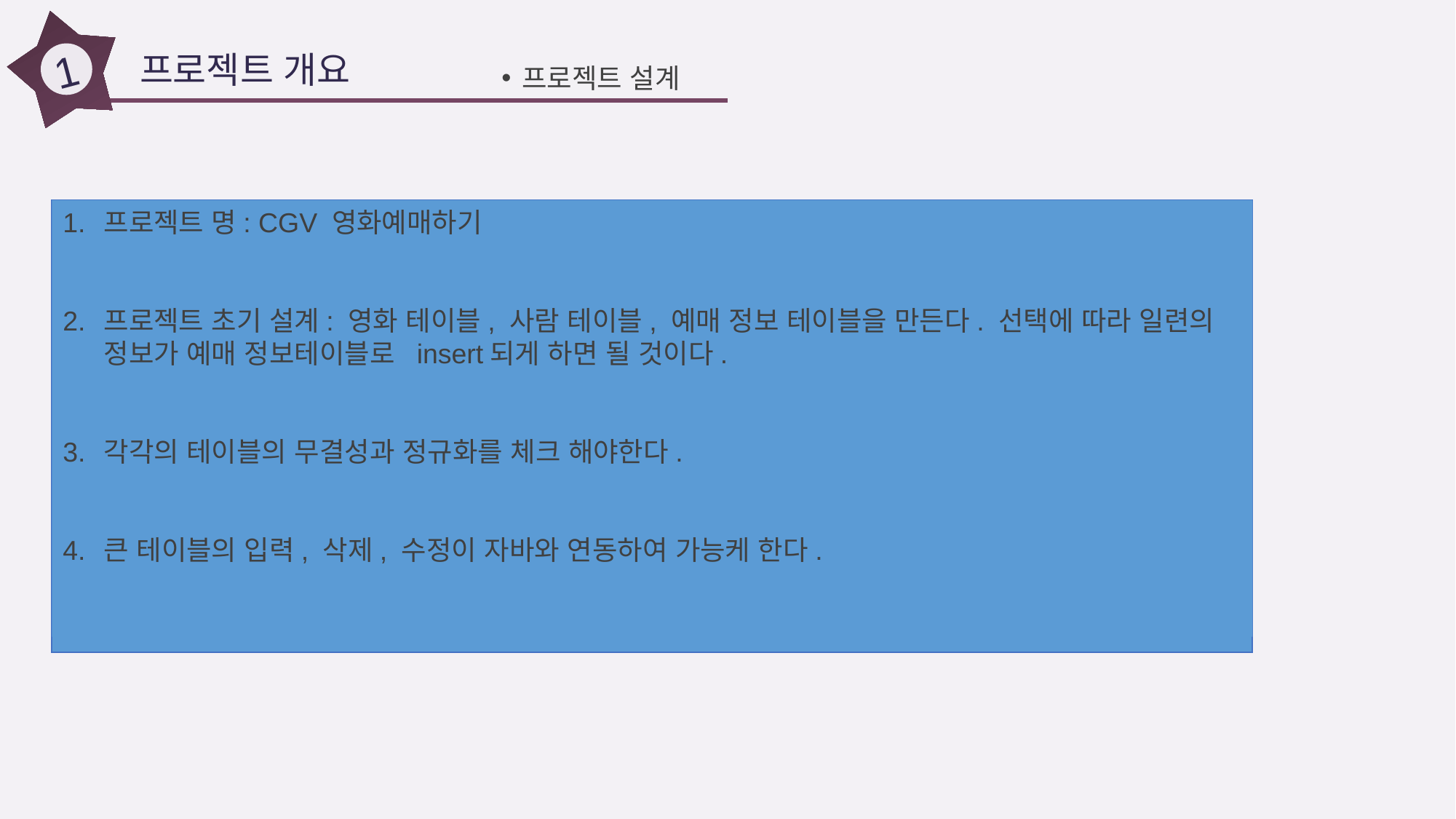

1
프로젝트 개요
프로젝트 설계

프로젝트 명: CGV 영화예매하기

프로젝트 초기 설계: 영화 테이블, 사람 테이블, 예매 정보 테이블을 만든다. 선택에 따라 일련의 정보가 예매 정보테이블로  insert되게 하면 될 것이다.

각각의 테이블의 무결성과 정규화를 체크 해야한다.

큰 테이블의 입력, 삭제, 수정이 자바와 연동하여 가능케 한다.